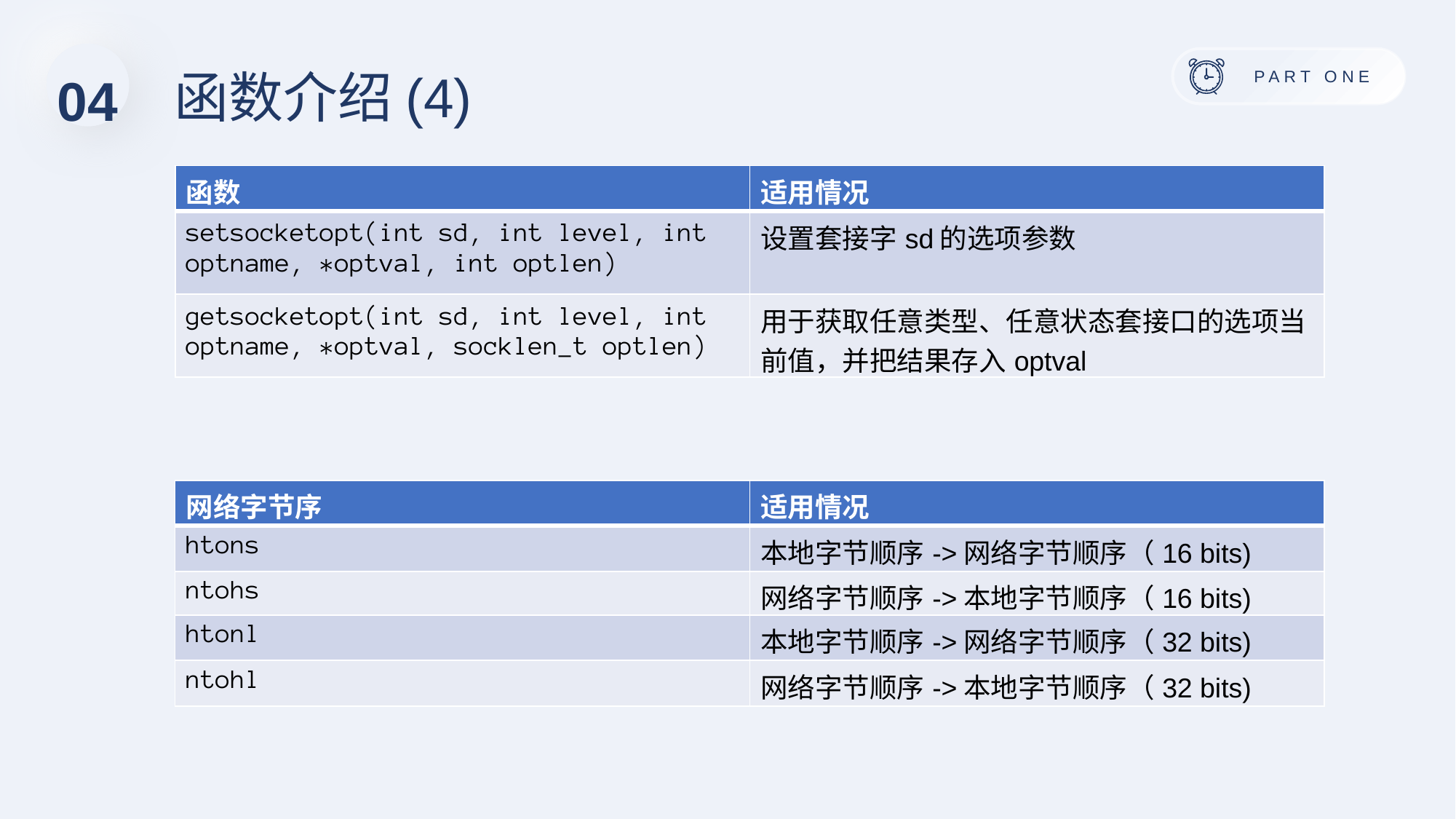

04
函数介绍(4)
| 函数 | 适用情况 |
| --- | --- |
| setsocketopt(int sd, int level, int optname, \*optval, int optlen) | 设置套接字sd的选项参数 |
| getsocketopt(int sd, int level, int optname, \*optval, socklen\_t optlen) | 用于获取任意类型、任意状态套接口的选项当前值，并把结果存入optval |
| 网络字节序 | 适用情况 |
| --- | --- |
| htons | 本地字节顺序->网络字节顺序（16 bits) |
| ntohs | 网络字节顺序->本地字节顺序（16 bits) |
| htonl | 本地字节顺序->网络字节顺序（32 bits) |
| ntohl | 网络字节顺序->本地字节顺序（32 bits) |